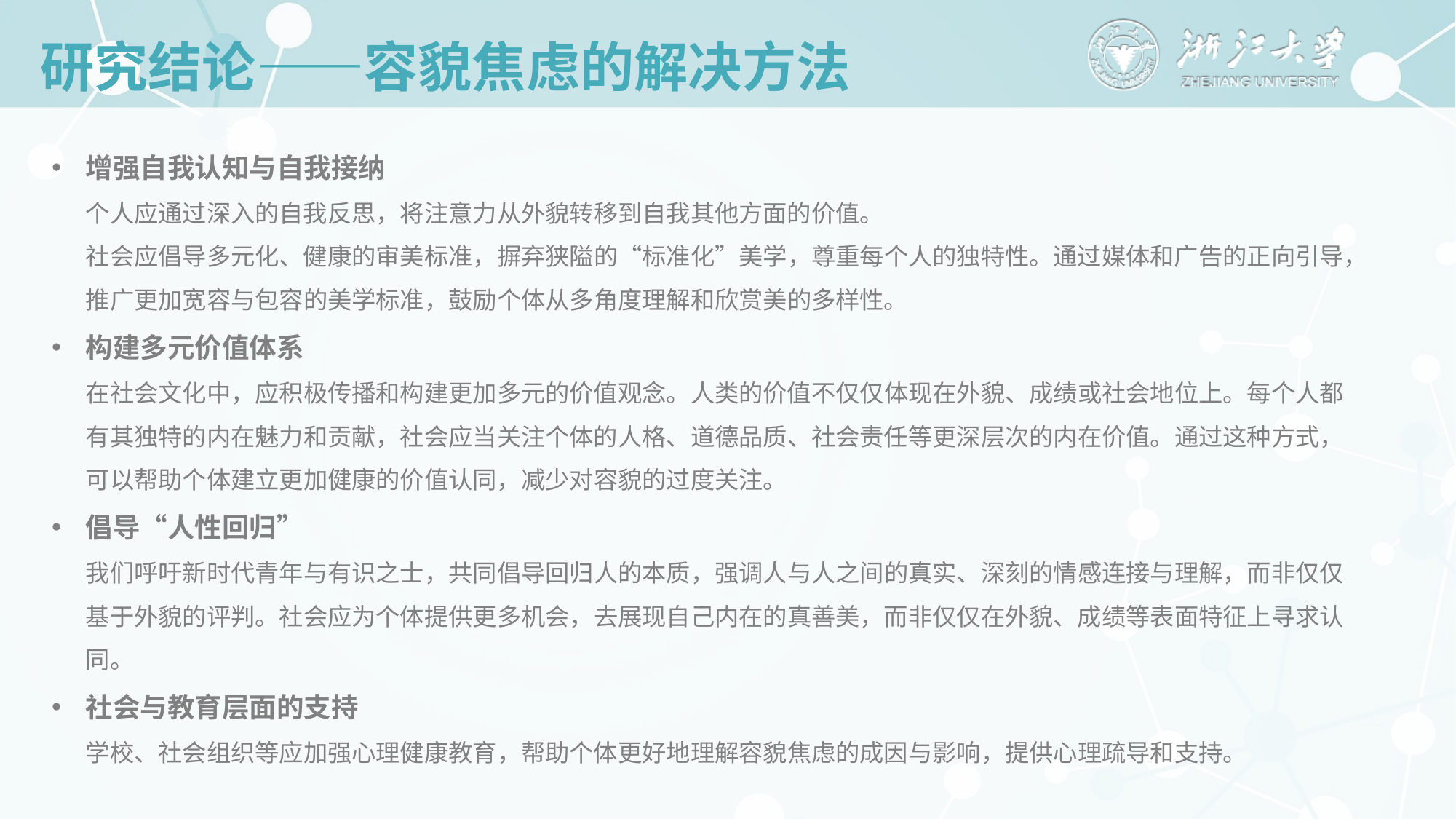

# 研究结论——容貌焦虑的解决方法
增强自我认知与自我接纳
个人应通过深入的自我反思，将注意力从外貌转移到自我其他方面的价值。
社会应倡导多元化、健康的审美标准，摒弃狭隘的“标准化”美学，尊重每个人的独特性。通过媒体和广告的正向引导，推广更加宽容与包容的美学标准，鼓励个体从多角度理解和欣赏美的多样性。
构建多元价值体系
在社会文化中，应积极传播和构建更加多元的价值观念。人类的价值不仅仅体现在外貌、成绩或社会地位上。每个人都有其独特的内在魅力和贡献，社会应当关注个体的人格、道德品质、社会责任等更深层次的内在价值。通过这种方式，可以帮助个体建立更加健康的价值认同，减少对容貌的过度关注。
倡导“人性回归”
我们呼吁新时代青年与有识之士，共同倡导回归人的本质，强调人与人之间的真实、深刻的情感连接与理解，而非仅仅基于外貌的评判。社会应为个体提供更多机会，去展现自己内在的真善美，而非仅仅在外貌、成绩等表面特征上寻求认同。
社会与教育层面的支持
学校、社会组织等应加强心理健康教育，帮助个体更好地理解容貌焦虑的成因与影响，提供心理疏导和支持。